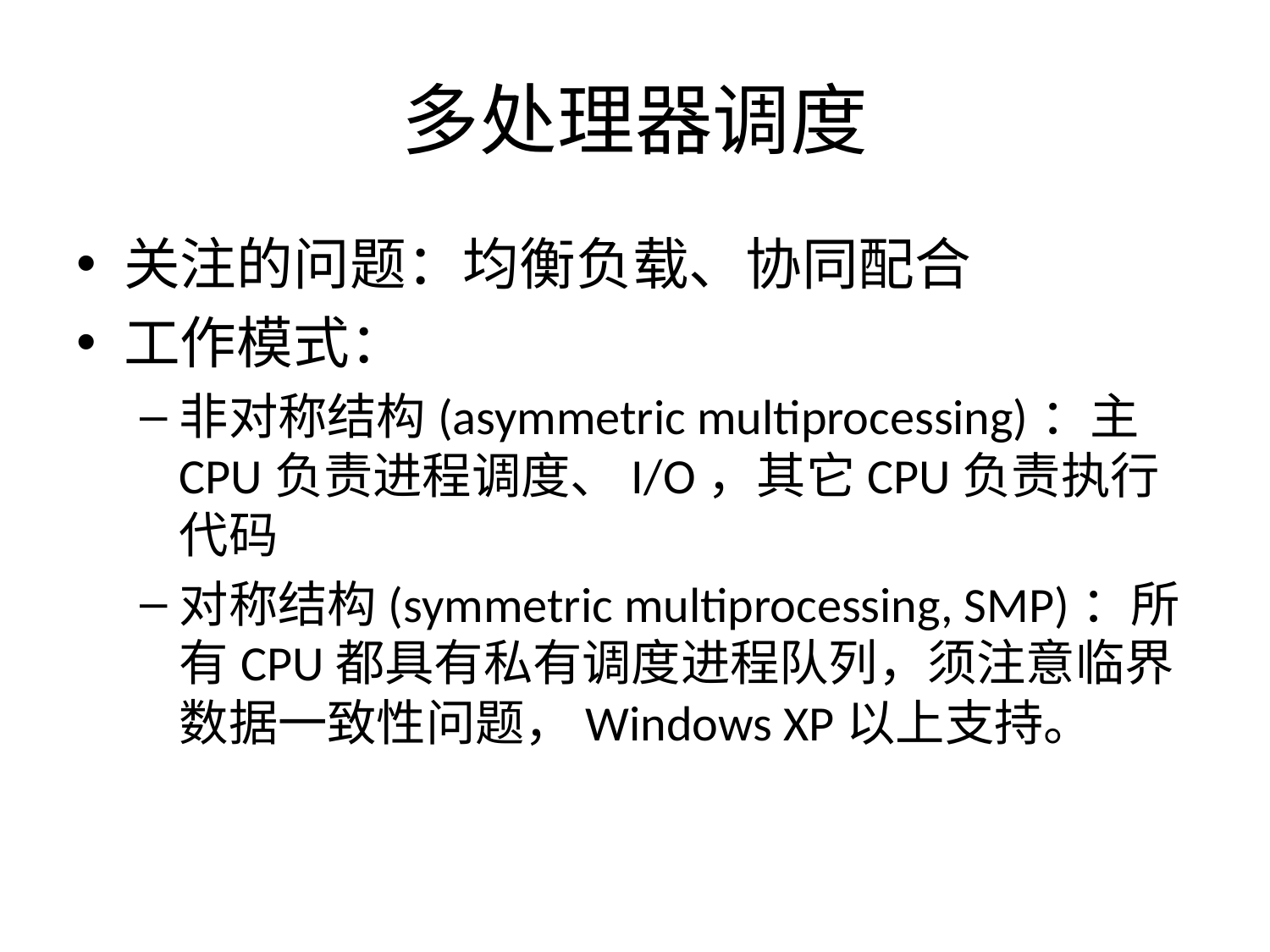

# 多处理器调度
关注的问题：均衡负载、协同配合
工作模式：
非对称结构(asymmetric multiprocessing)：主CPU负责进程调度、I/O，其它CPU负责执行代码
对称结构(symmetric multiprocessing, SMP)：所有CPU都具有私有调度进程队列，须注意临界数据一致性问题，Windows XP以上支持。